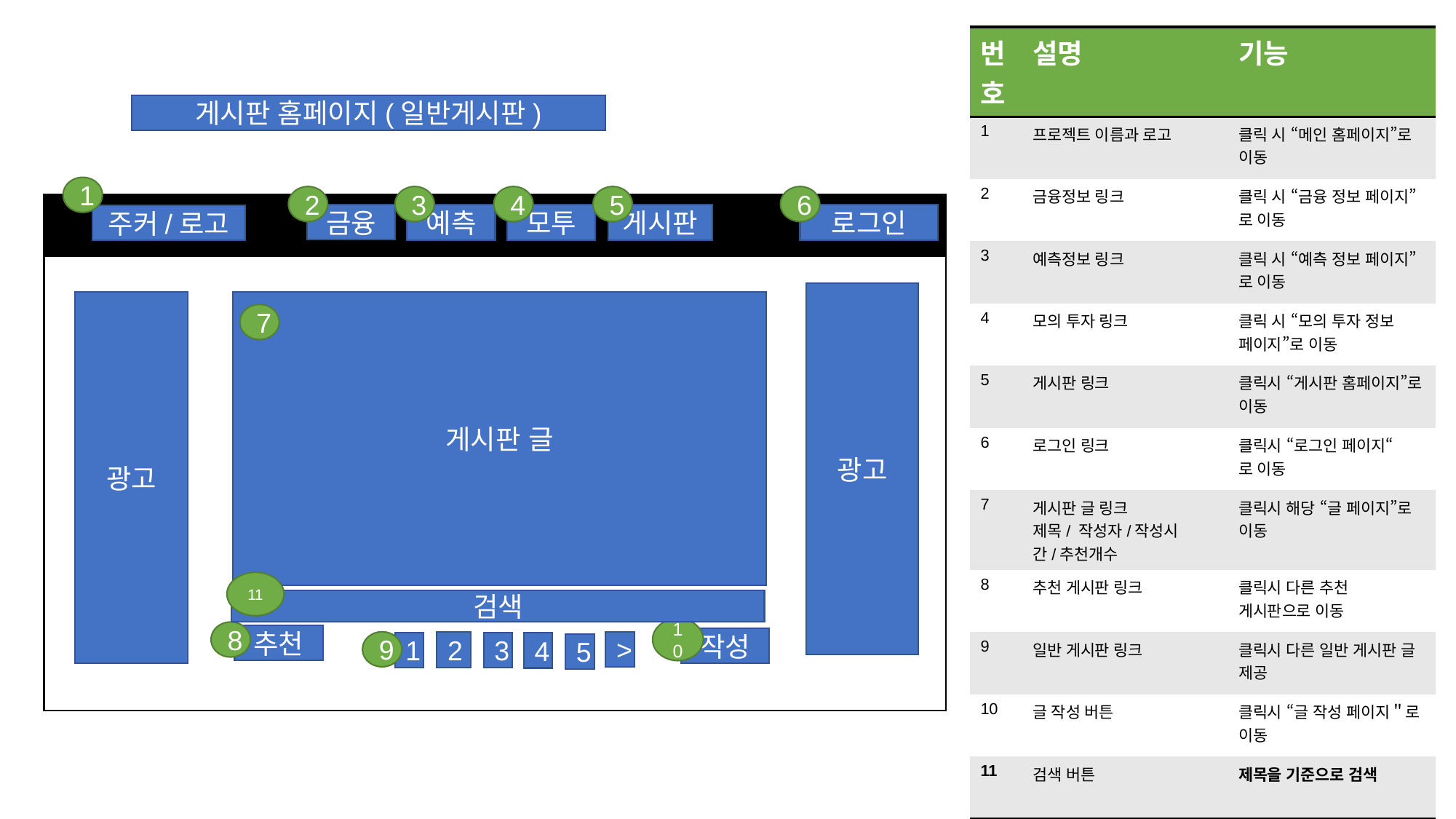

| 번호 | 설명 | 기능 |
| --- | --- | --- |
| 1 | 프로젝트 이름과 로고 | 클릭 시 “메인 홈페이지”로 이동 |
| 2 | 금융정보 링크 | 클릭 시 “금융 정보 페이지”로 이동 |
| 3 | 예측정보 링크 | 클릭 시 “예측 정보 페이지”로 이동 |
| 4 | 모의 투자 링크 | 클릭 시 “모의 투자 정보 페이지”로 이동 |
| 5 | 게시판 링크 | 클릭시 “게시판 홈페이지”로 이동 |
| 6 | 로그인 링크 | 클릭시 “로그인 페이지“ 로 이동 |
| 7 | 게시판 글 링크 제목/ 작성자/작성시간/추천개수 | 클릭시 해당 “글 페이지”로 이동 |
| 8 | 추천 게시판 링크 | 클릭시 다른 추천 게시판으로 이동 |
| 9 | 일반 게시판 링크 | 클릭시 다른 일반 게시판 글 제공 |
| 10 | 글 작성 버튼 | 클릭시 “글 작성 페이지＂로 이동 |
| 11 | 검색 버튼 | 제목을 기준으로 검색 |
게시판 홈페이지(일반게시판)
1
4
5
6
2
3

금융
게시판
예측
모투
로그인
주커/로고
광고
광고
게시판 글
7
11
검색
10
8
추천
작성
9
2
>
1
3
4
5